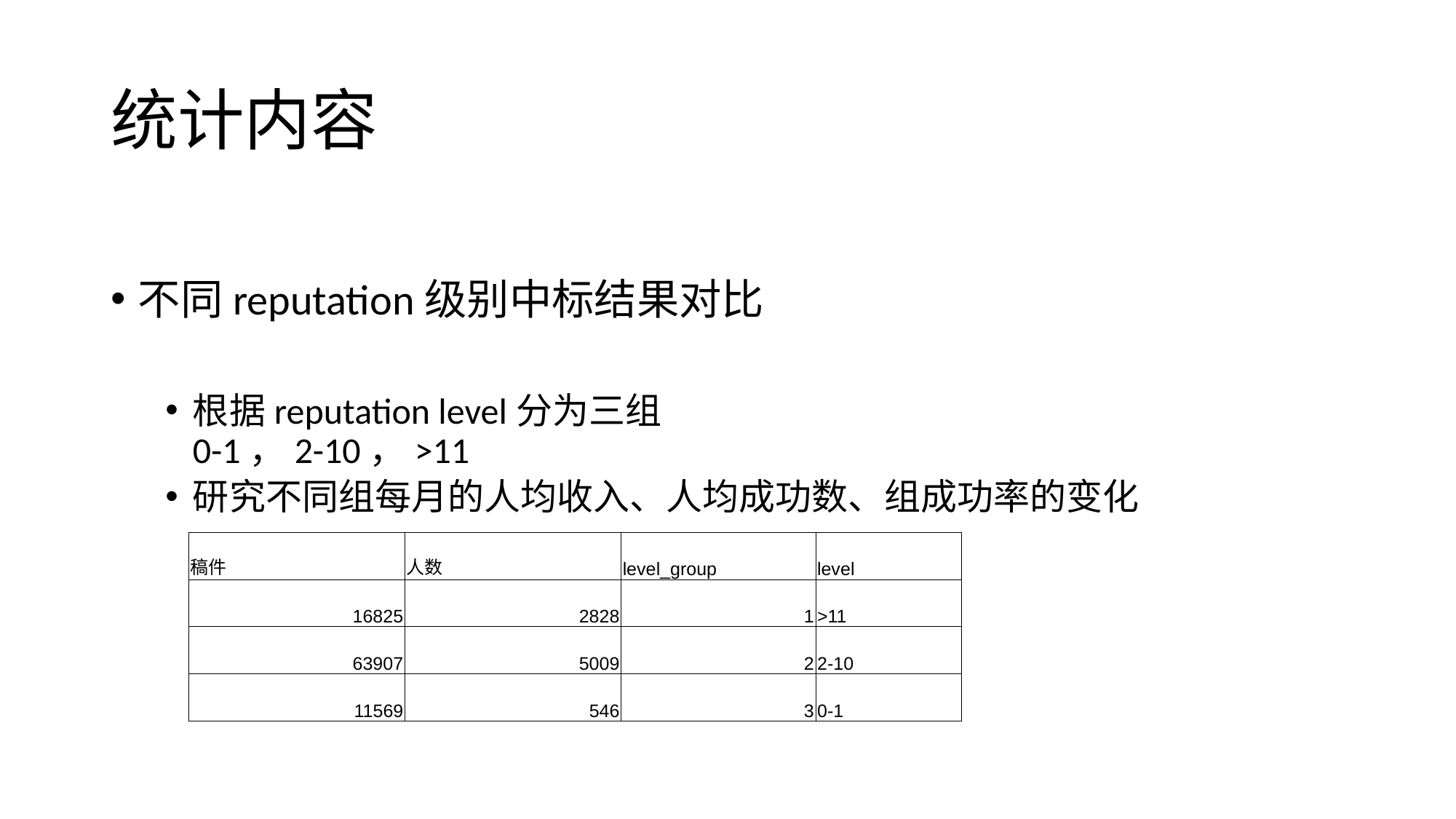

# 统计内容
不同reputation级别中标结果对比

根据reputation level分为三组
0-1，2-10，>11
研究不同组每月的人均收入、人均成功数、组成功率的变化
| 稿件 | 人数 | level\_group | level |
| --- | --- | --- | --- |
| 16825 | 2828 | 1 | >11 |
| 63907 | 5009 | 2 | 2-10 |
| 11569 | 546 | 3 | 0-1 |